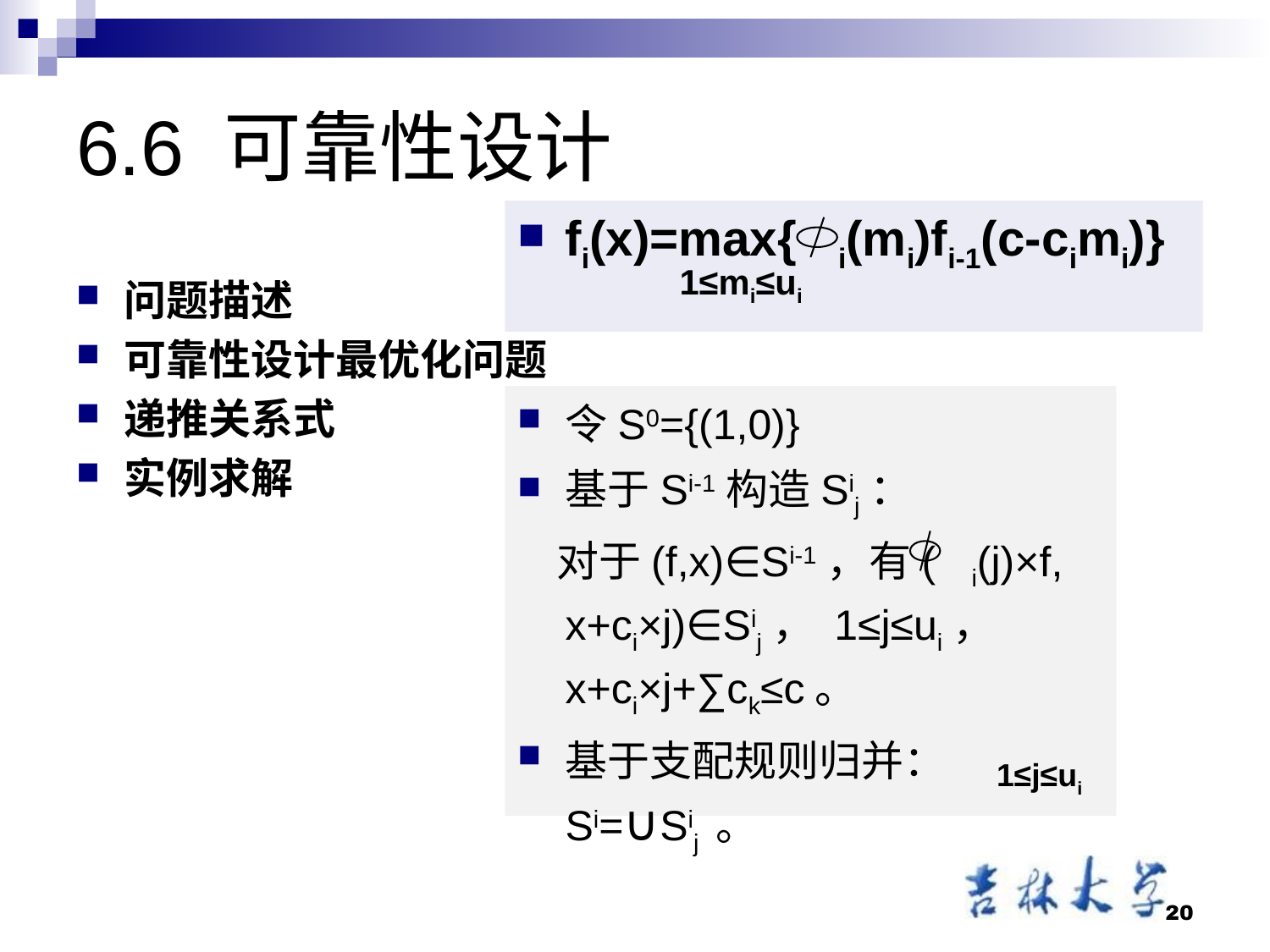

# 6.6 可靠性设计
fi(x)=max{   i(mi)fi-1(c-cimi)}

1≤mi≤ui
问题描述
可靠性设计最优化问题
递推关系式
实例求解

令S0={(1,0)}
基于Si-1构造Sij：
   对于(f,x)∈Si-1，有(   i(j)×f, x+ci×j)∈Sij， 1≤j≤ui， x+ci×j+∑ck≤c。
基于支配规则归并：Si=∪Sij 。

    1≤j≤ui
20